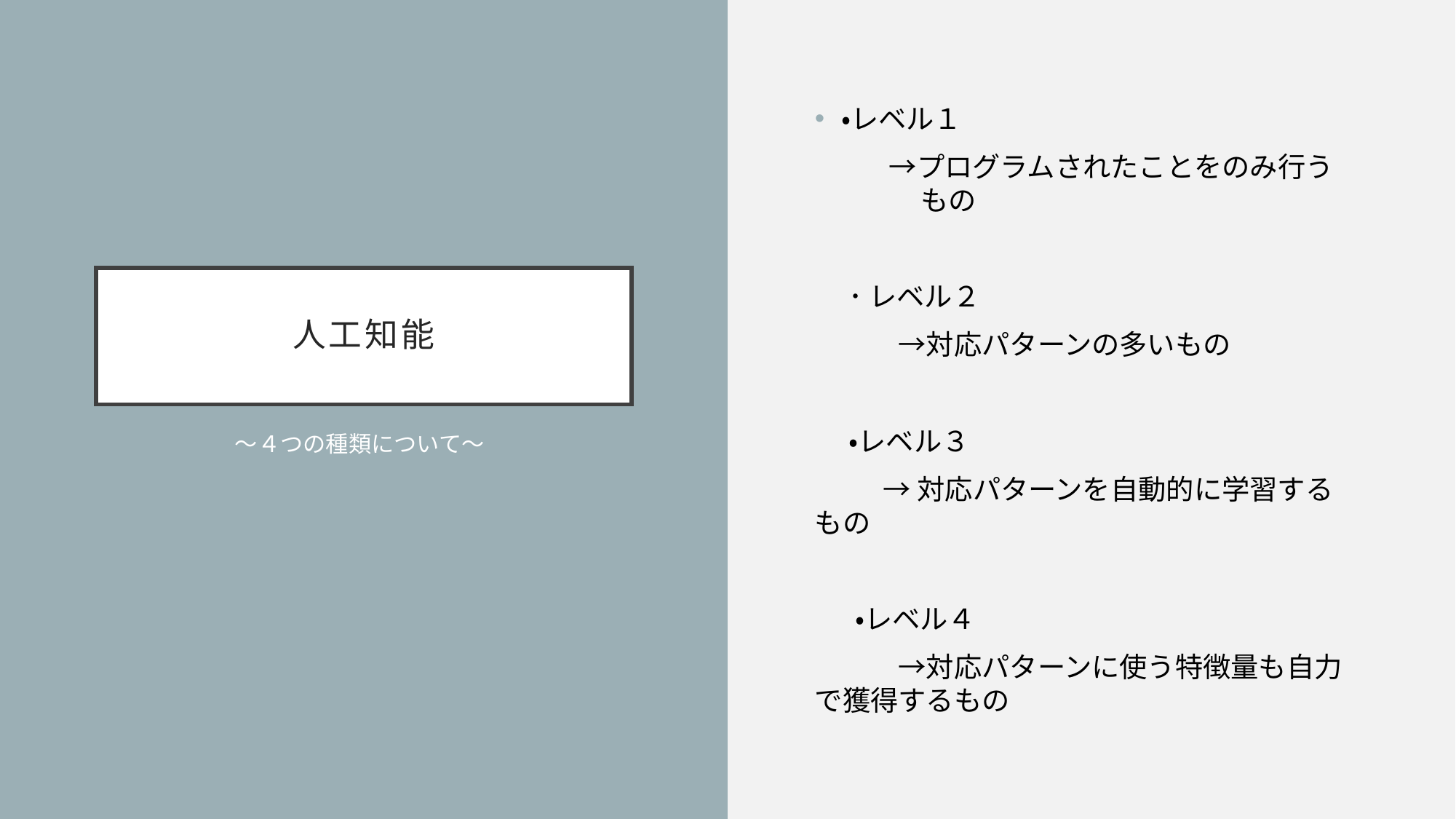

・レベル１
　　   →プログラムされたことをのみ行う　　	もの

　 ･ レベル２
　　　→対応パターンの多いもの

　 ・レベル３
           →対応パターンを自動的に学習する	もの

　  ・レベル４
　　　→対応パターンに使う特徴量も自力	で獲得するもの
# 人工知能
～４つの種類について～